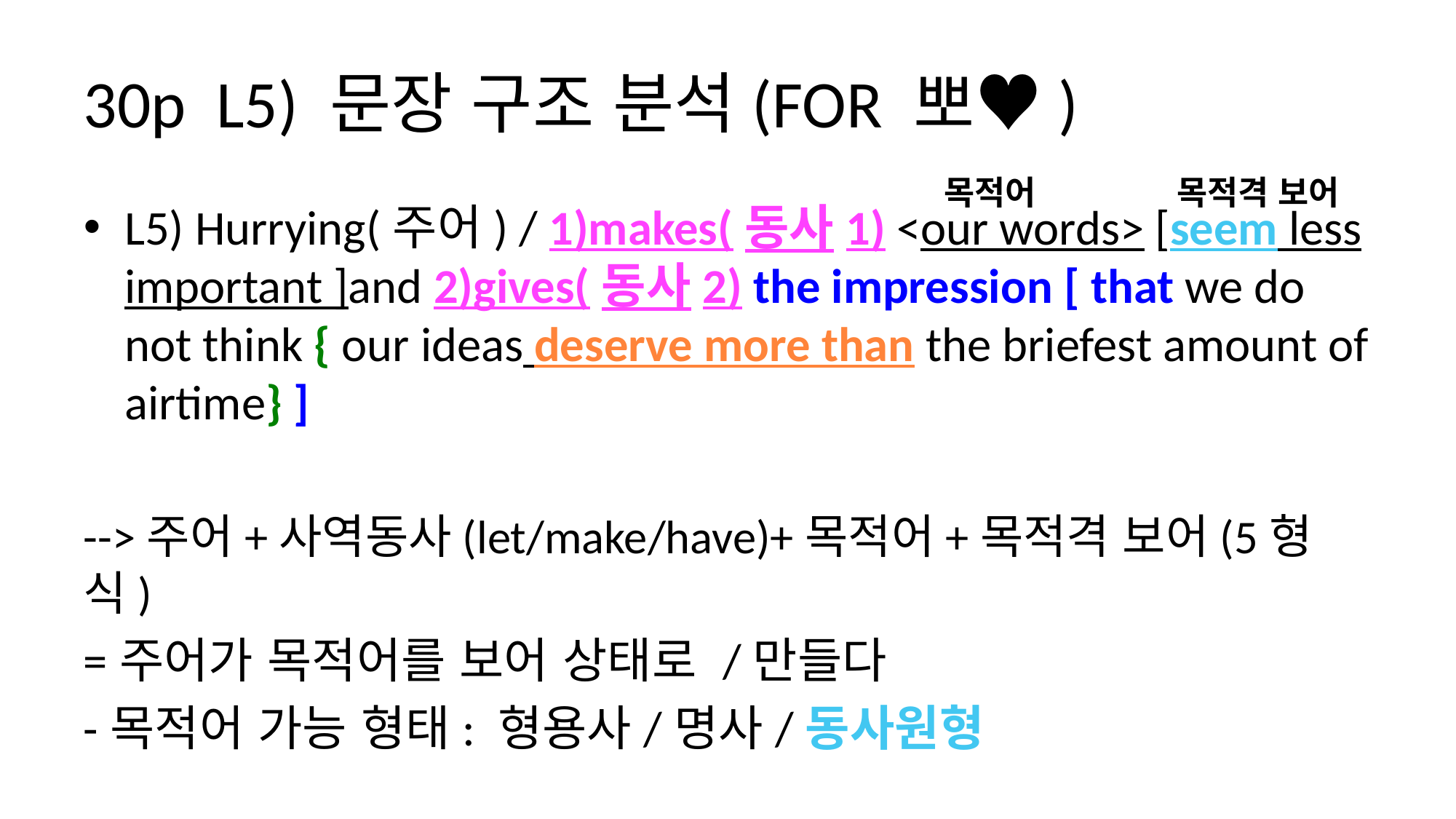

# 30p  L5) 문장 구조 분석(FOR 뽀♥)
목적어
목적격 보어
L5) Hurrying(주어) / 1)makes(동사1) <our words> [seem less important ]and 2)gives(동사2) the impression [ that we do not think { our ideas deserve more than the briefest amount of airtime} ]

-->주어+사역동사(let/make/have)+목적어+목적격 보어(5형식)
=주어가 목적어를 보어 상태로 /만들다
-목적어 가능 형태: 형용사/명사/동사원형